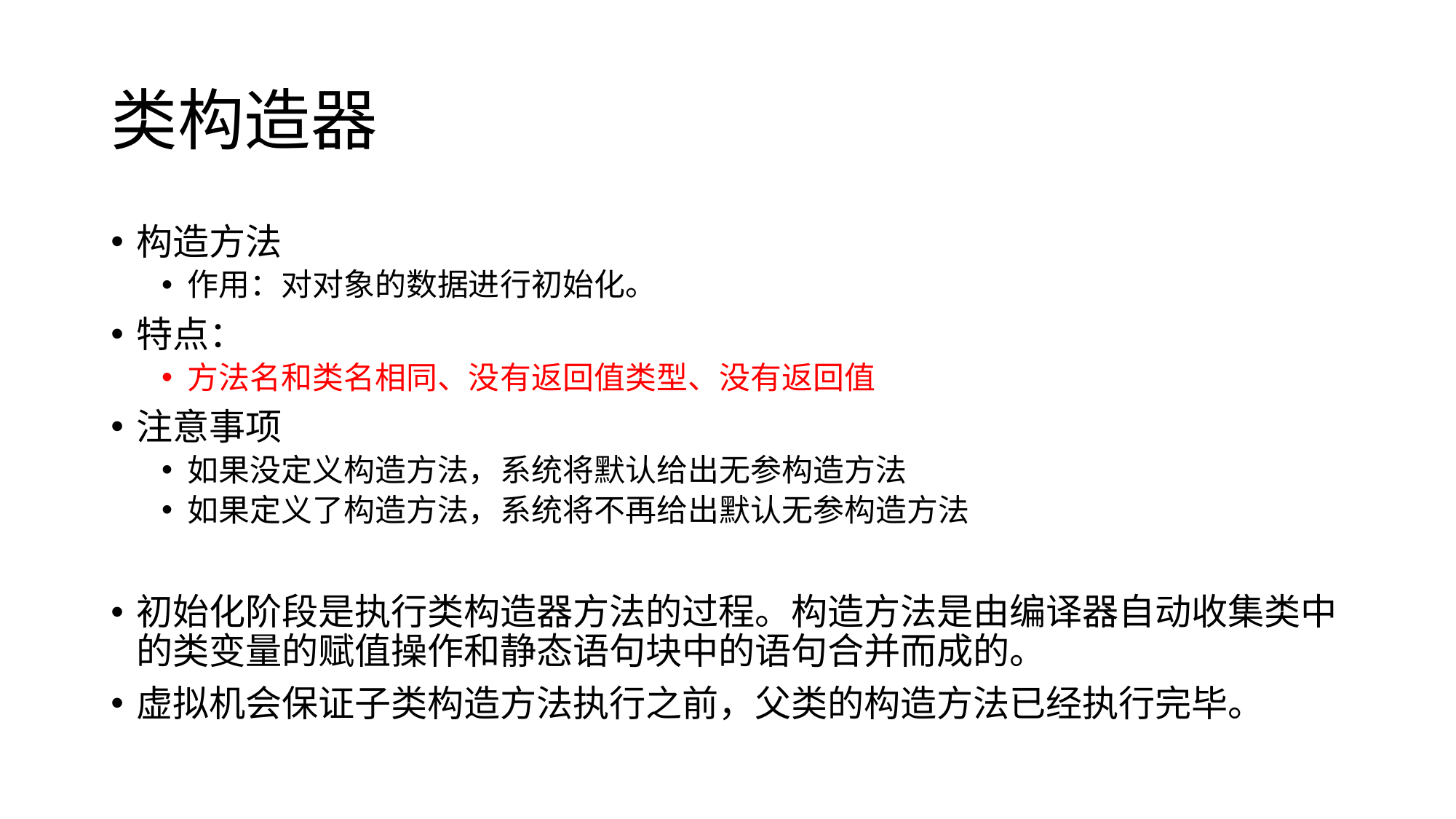

# 类构造器
构造方法
作用：对对象的数据进行初始化。
特点：
方法名和类名相同、没有返回值类型、没有返回值
注意事项
如果没定义构造方法，系统将默认给出无参构造方法
如果定义了构造方法，系统将不再给出默认无参构造方法

初始化阶段是执行类构造器方法的过程。构造方法是由编译器自动收集类中的类变量的赋值操作和静态语句块中的语句合并而成的。
虚拟机会保证子类构造方法执行之前，父类的构造方法已经执行完毕。